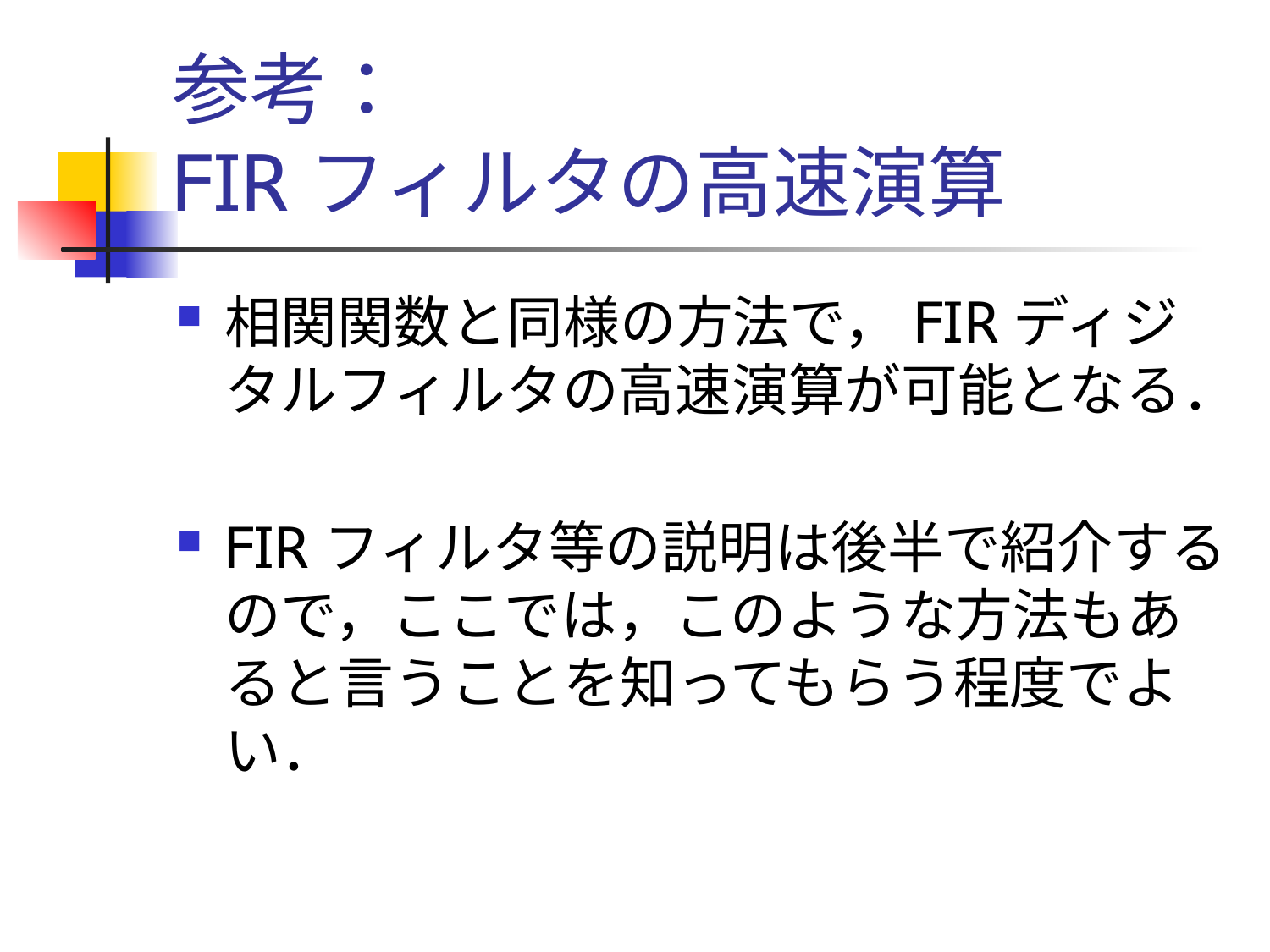

# 参考： FIRフィルタの高速演算
相関関数と同様の方法で，FIRディジタルフィルタの高速演算が可能となる．

FIRフィルタ等の説明は後半で紹介するので，ここでは，このような方法もあると言うことを知ってもらう程度でよい．